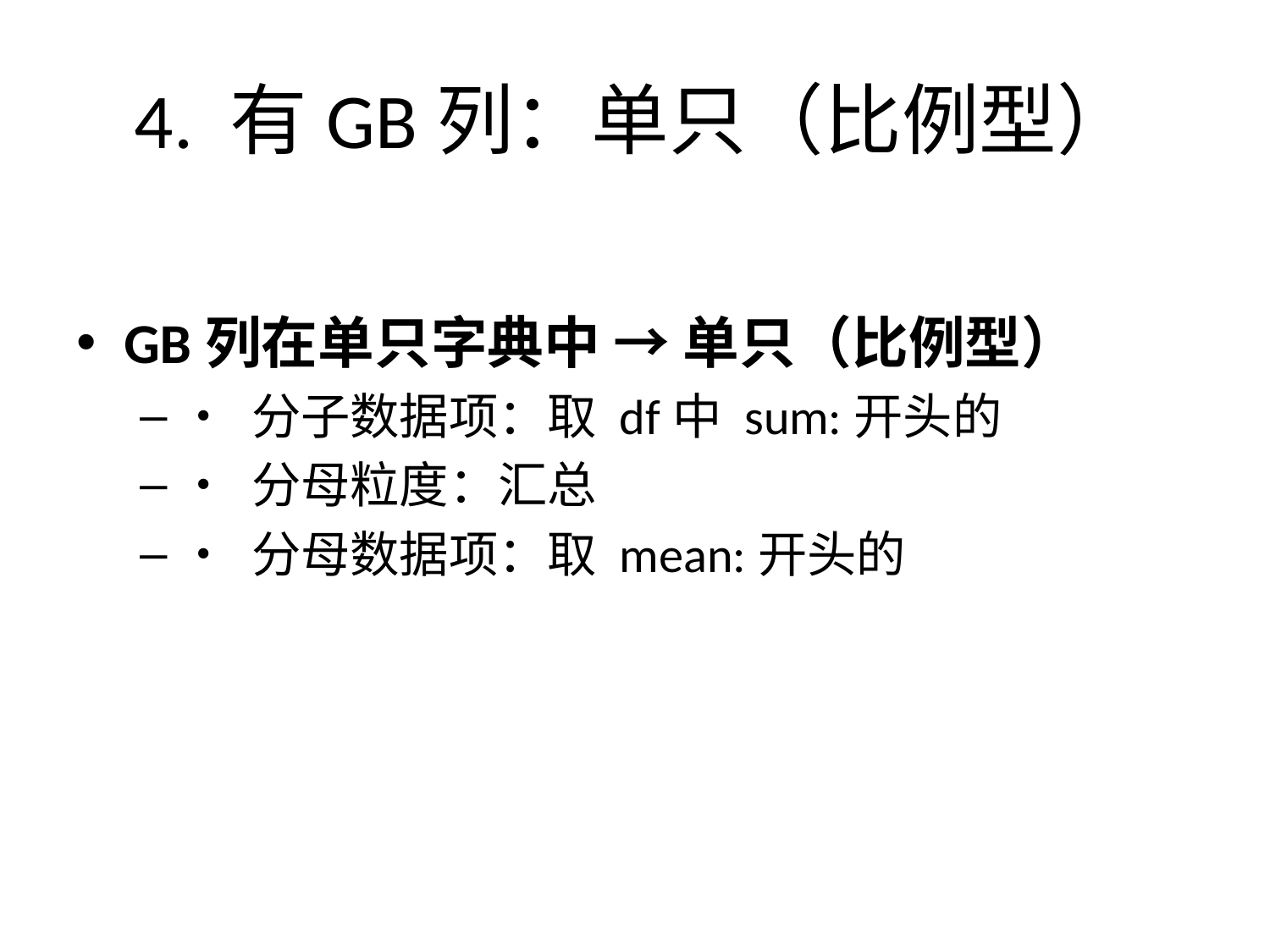

# 4. 有GB列：单只（比例型）

GB列在单只字典中 → 单只（比例型）
• 分子数据项：取 df中 sum:开头的
• 分母粒度：汇总
• 分母数据项：取 mean:开头的